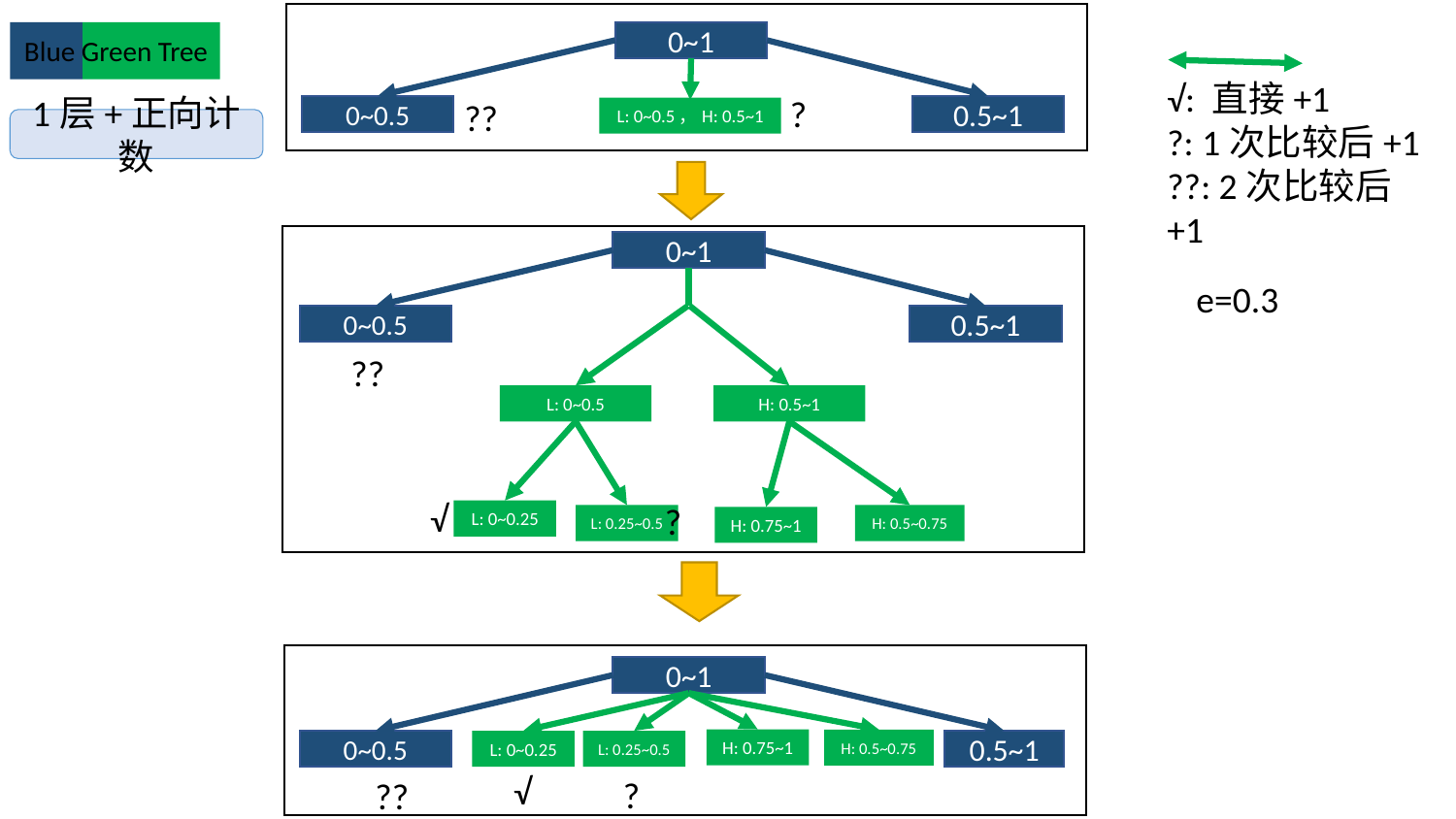

0~1
Blue Green Tree
√: 直接+1
?: 1次比较后+1
??: 2次比较后+1
?
??
0.5~1
0~0.5
L: 0~0.5，H: 0.5~1
1层+正向计数

0~1
e=0.3
0.5~1
0~0.5
??
L: 0~0.5
H: 0.5~1
√
?
L: 0~0.25
H: 0.5~0.75
L: 0.25~0.5
H: 0.75~1

0~1
H: 0.75~1
H: 0.5~0.75
L: 0~0.25
L: 0.25~0.5
0.5~1
0~0.5
√
?
??